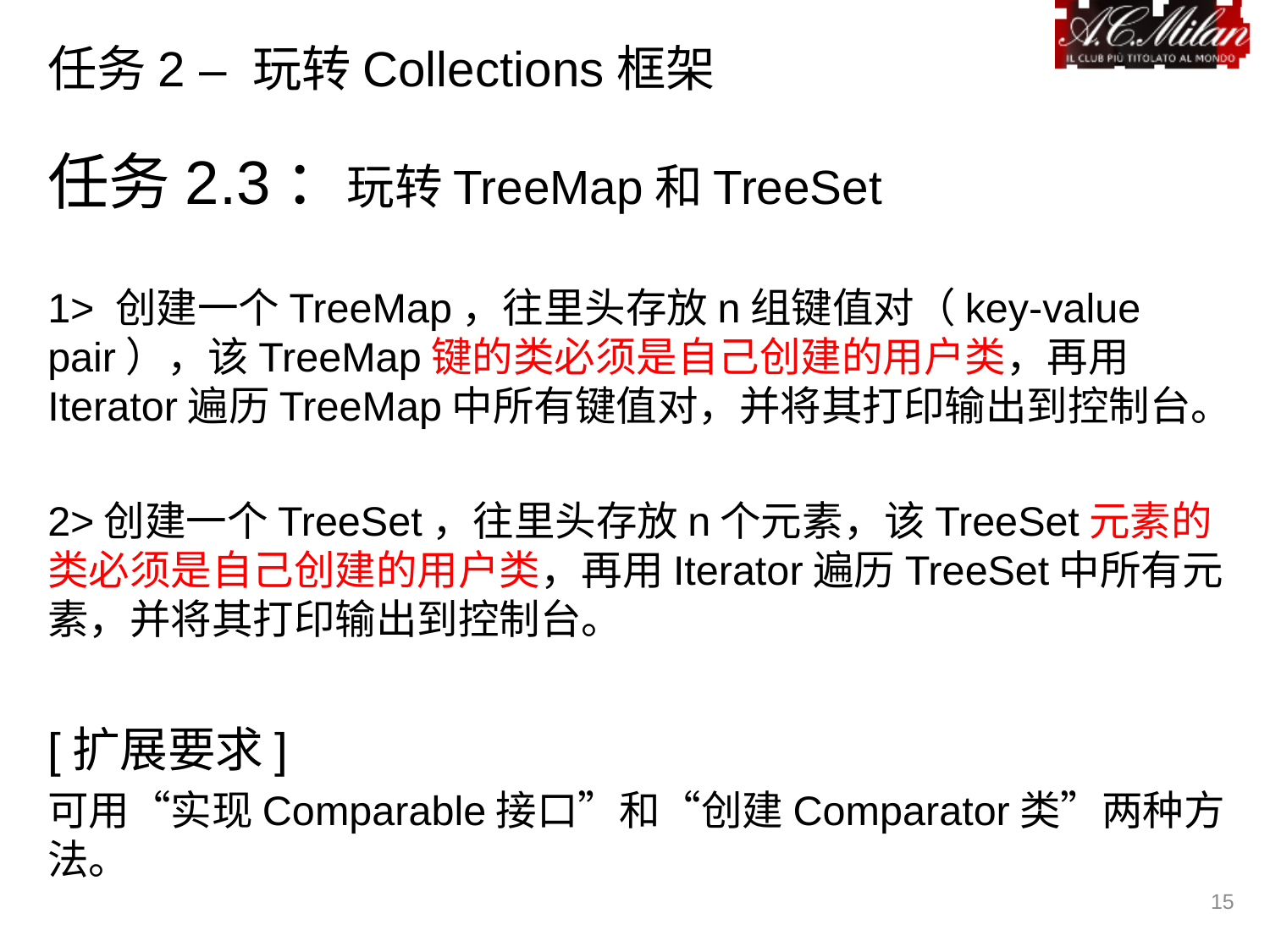

# 任务2 – 玩转Collections框架
任务2.3：玩转TreeMap和TreeSet

1> 创建一个TreeMap，往里头存放n组键值对（key-value pair），该TreeMap键的类必须是自己创建的用户类，再用Iterator遍历TreeMap中所有键值对，并将其打印输出到控制台。

2>创建一个TreeSet，往里头存放n个元素，该TreeSet元素的类必须是自己创建的用户类，再用Iterator遍历TreeSet中所有元素，并将其打印输出到控制台。

[扩展要求]
可用“实现Comparable接口”和“创建Comparator类”两种方法。
15